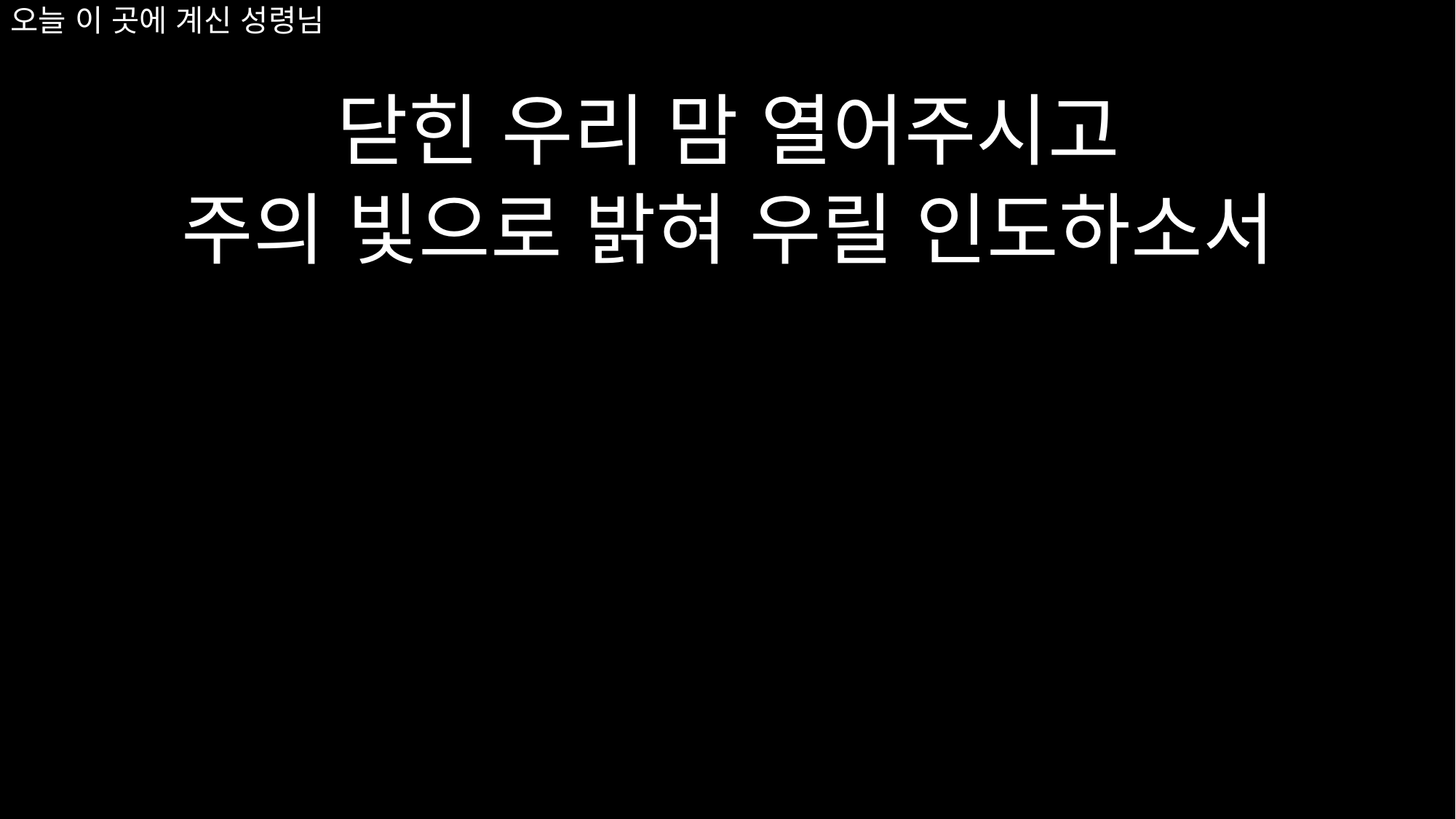

닫힌 우리 맘 열어주시고
주의 빛으로 밝혀 우릴 인도하소서

# 오늘 이 곳에 계신 성령님